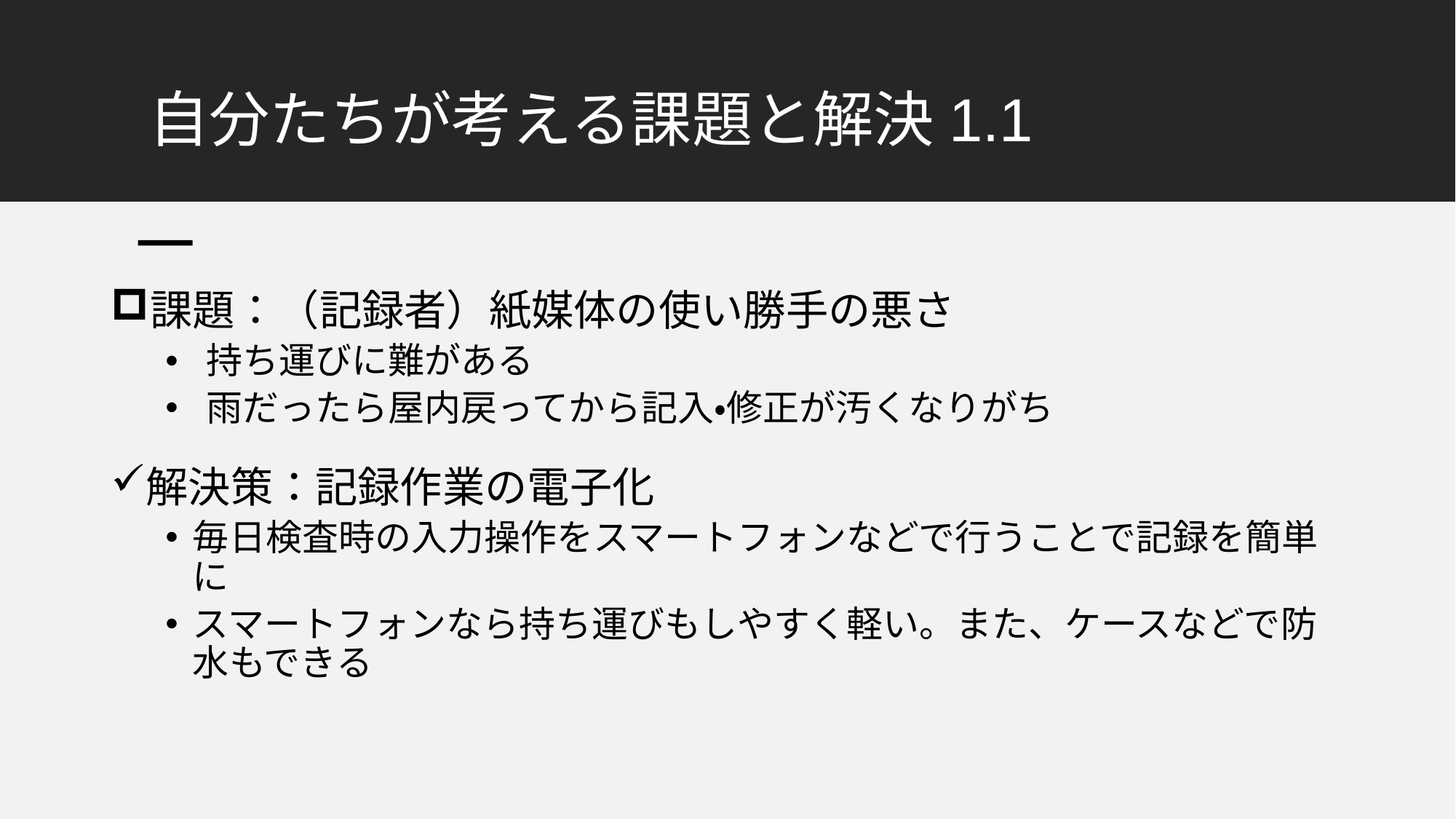

自分たちが考える課題と解決1.1

課題：（記録者）紙媒体の使い勝手の悪さ
持ち運びに難がある
雨だったら屋内戻ってから記入・修正が汚くなりがち
解決策：記録作業の電子化
毎日検査時の入力操作をスマートフォンなどで行うことで記録を簡単に
スマートフォンなら持ち運びもしやすく軽い。また、ケースなどで防水もできる